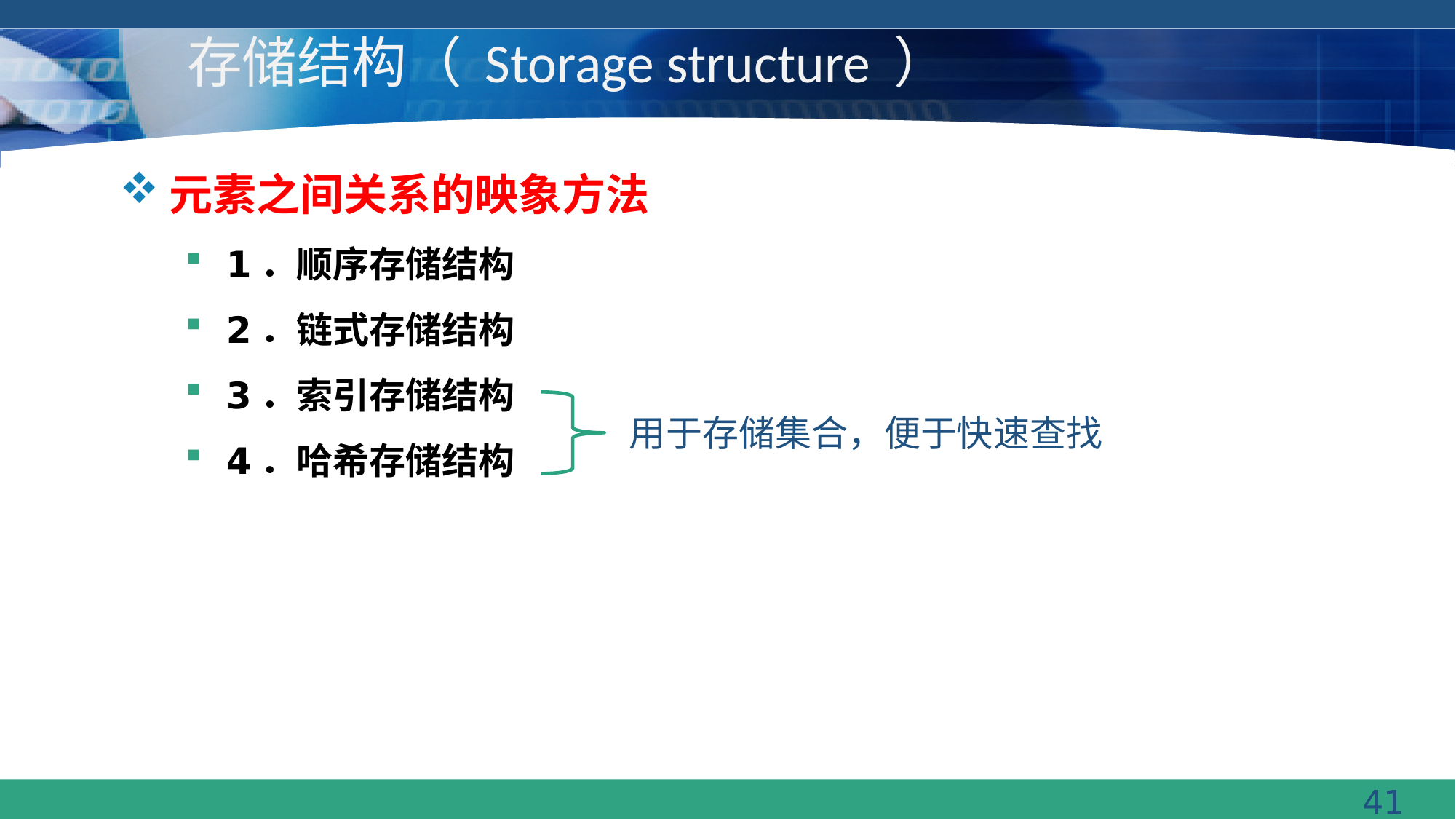

# 存储结构（ Storage structure ）
元素之间关系的映象方法
1．顺序存储结构
2．链式存储结构
3．索引存储结构
4．哈希存储结构

用于存储集合，便于快速查找